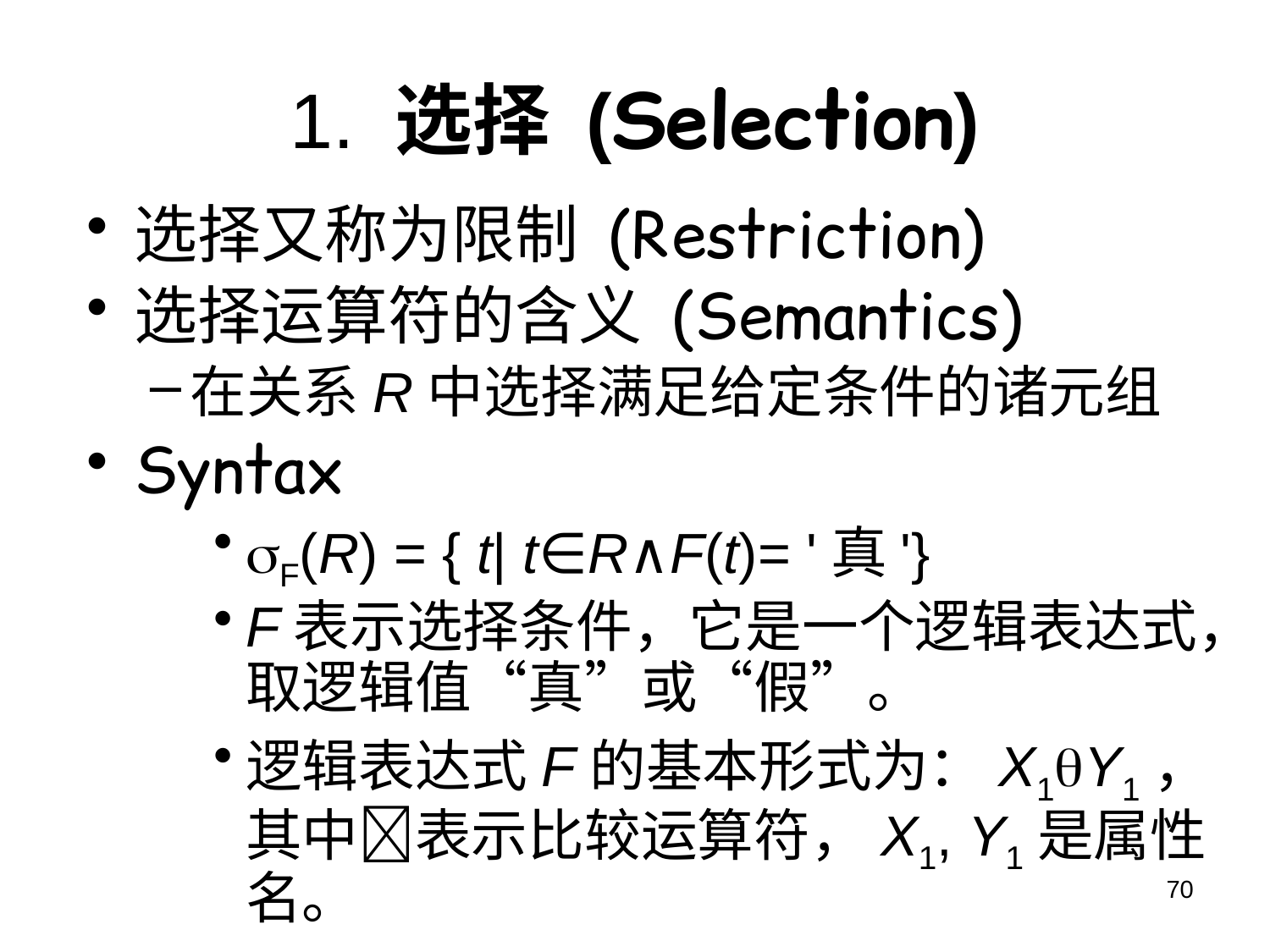

# 1. 选择 (Selection)
选择又称为限制 (Restriction)
选择运算符的含义 (Semantics)
在关系R中选择满足给定条件的诸元组
Syntax
σF(R) = { t| t∈R∧F(t)= '真'}
F表示选择条件，它是一个逻辑表达式，取逻辑值“真”或“假”。
逻辑表达式F的基本形式为：X1θY1，其中θ表示比较运算符，X1, Y1是属性名。
70